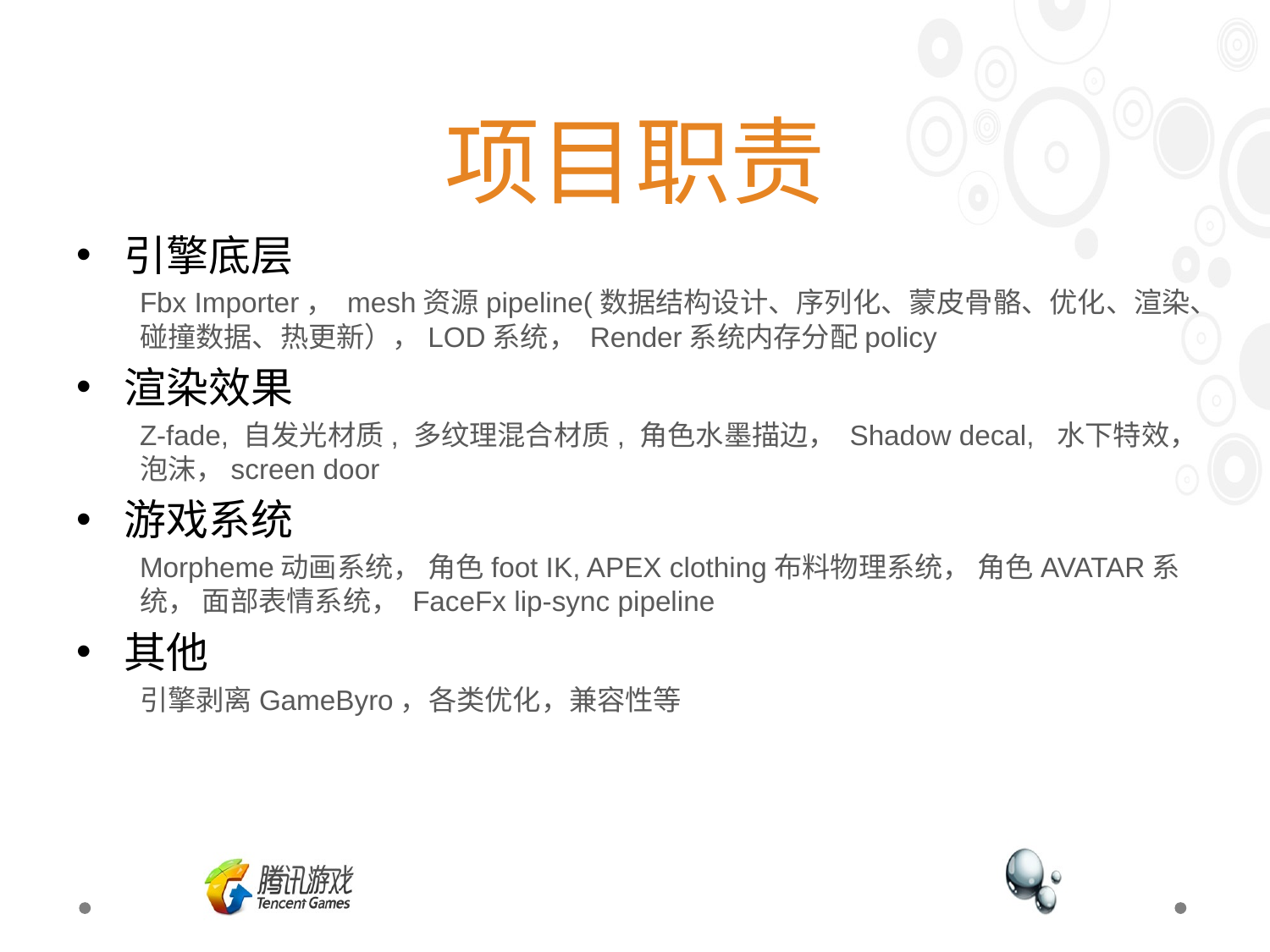

# 项目职责
引擎底层
Fbx Importer， mesh资源pipeline(数据结构设计、序列化、蒙皮骨骼、优化、渲染、碰撞数据、热更新），LOD系统， Render系统内存分配policy
渲染效果
Z-fade, 自发光材质, 多纹理混合材质, 角色水墨描边， Shadow decal,  水下特效，泡沫，screen door
游戏系统
Morpheme动画系统， 角色foot IK, APEX clothing布料物理系统， 角色AVATAR系统， 面部表情系统， FaceFx lip-sync pipeline
其他
引擎剥离GameByro，各类优化，兼容性等